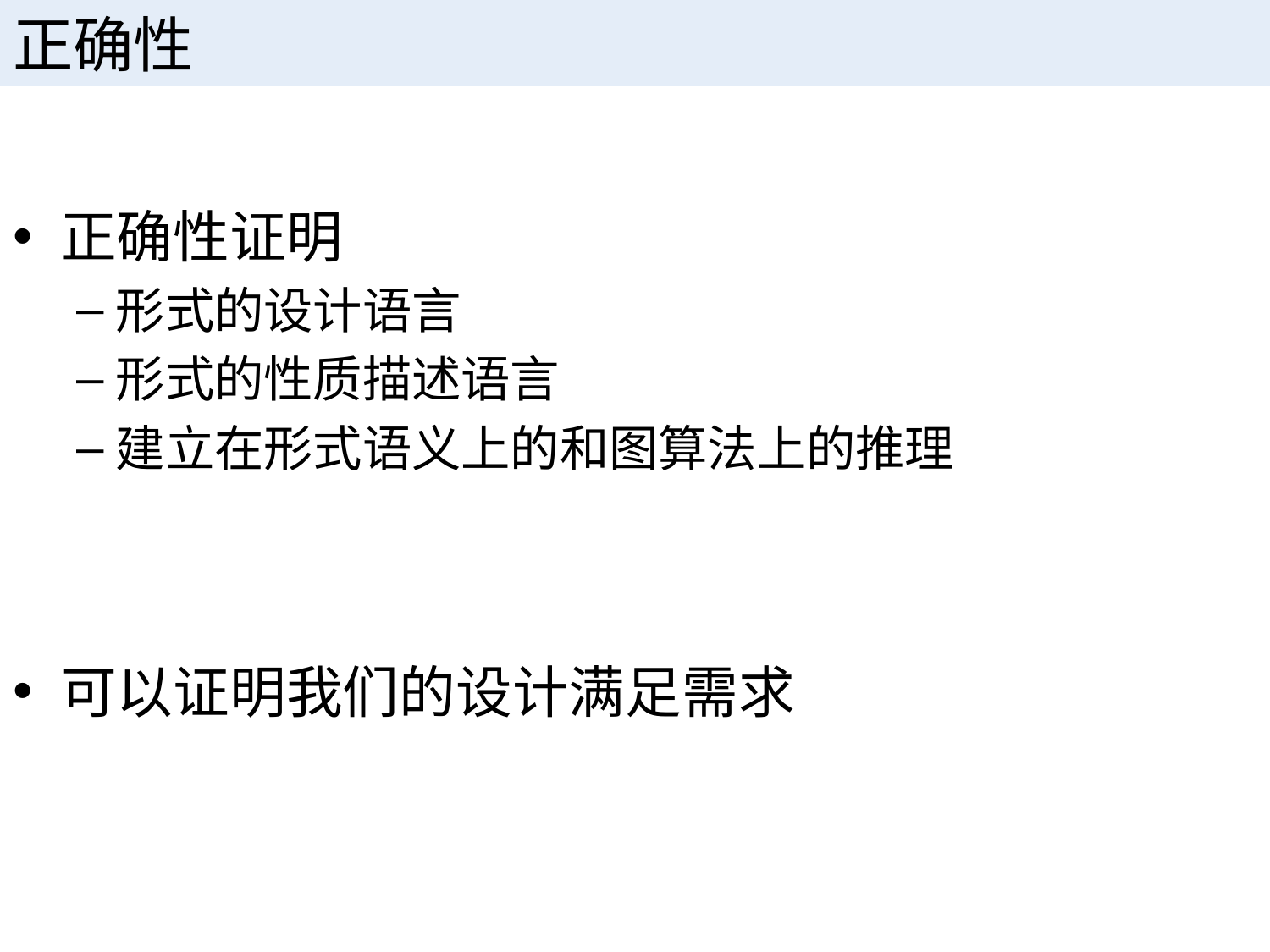

正确性

正确性证明
形式的设计语言
形式的性质描述语言
建立在形式语义上的和图算法上的推理

可以证明我们的设计满足需求